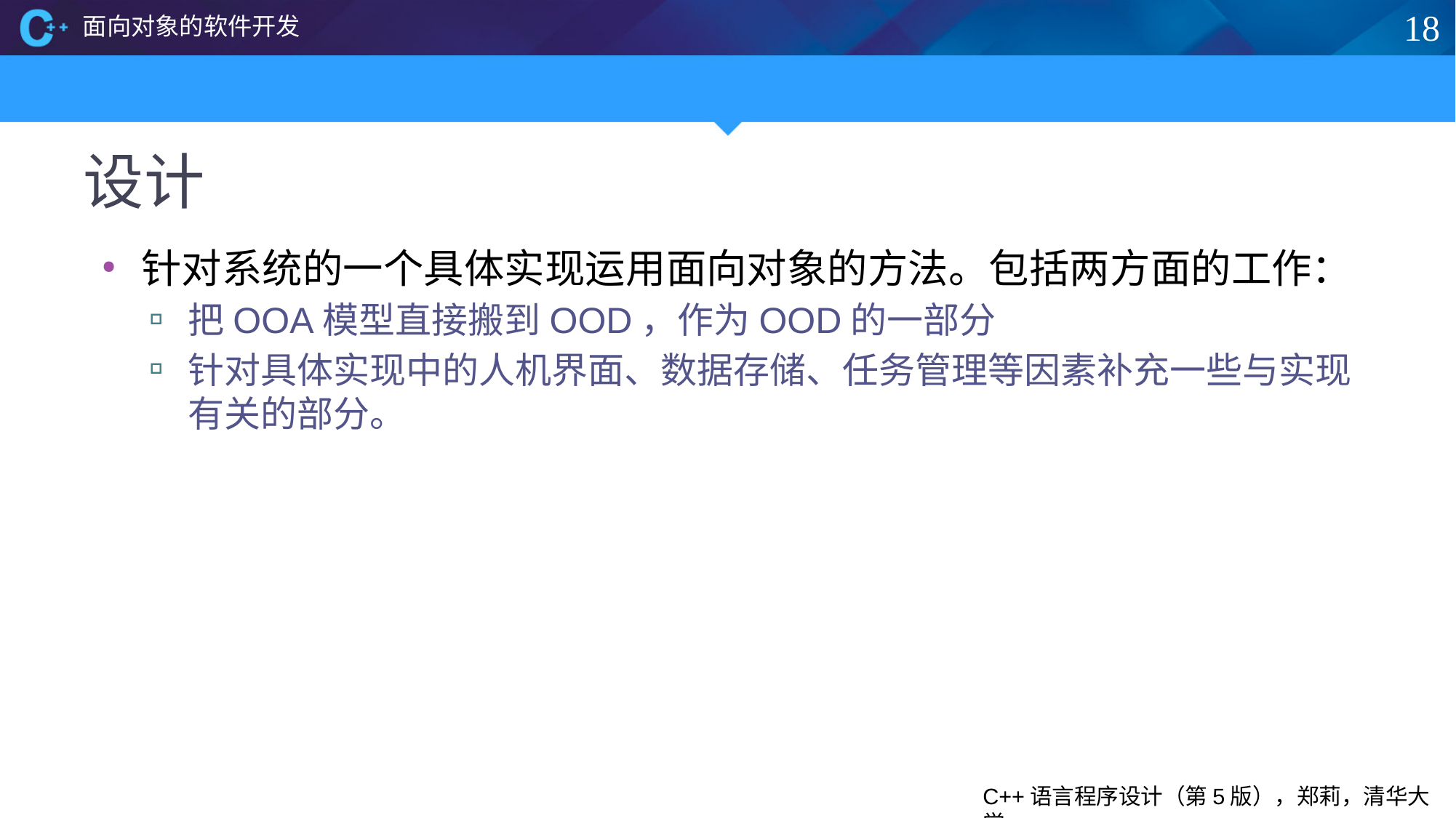

面向对象的软件开发
18
# 设计
针对系统的一个具体实现运用面向对象的方法。包括两方面的工作：
把OOA模型直接搬到OOD，作为OOD的一部分
针对具体实现中的人机界面、数据存储、任务管理等因素补充一些与实现有关的部分。